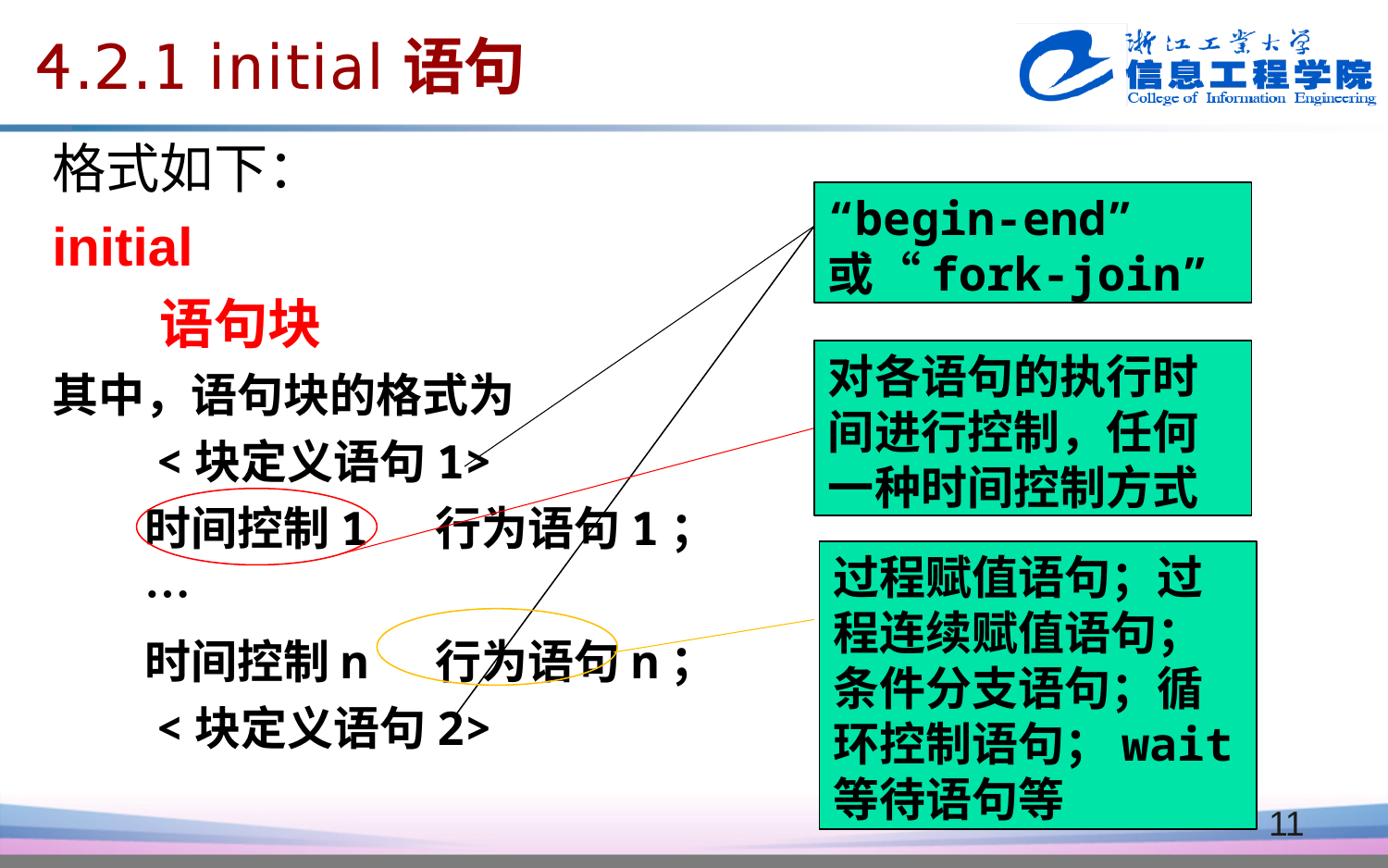

4.2.1 initial语句
格式如下：
initial
　　语句块
其中，语句块的格式为
　　<块定义语句1>
　　时间控制1  行为语句1；
　　…
　　时间控制n  行为语句n；
　　<块定义语句2>
“begin-end”
或“fork-join”
对各语句的执行时间进行控制，任何一种时间控制方式

过程赋值语句；过程连续赋值语句；条件分支语句；循环控制语句；wait等待语句等

11